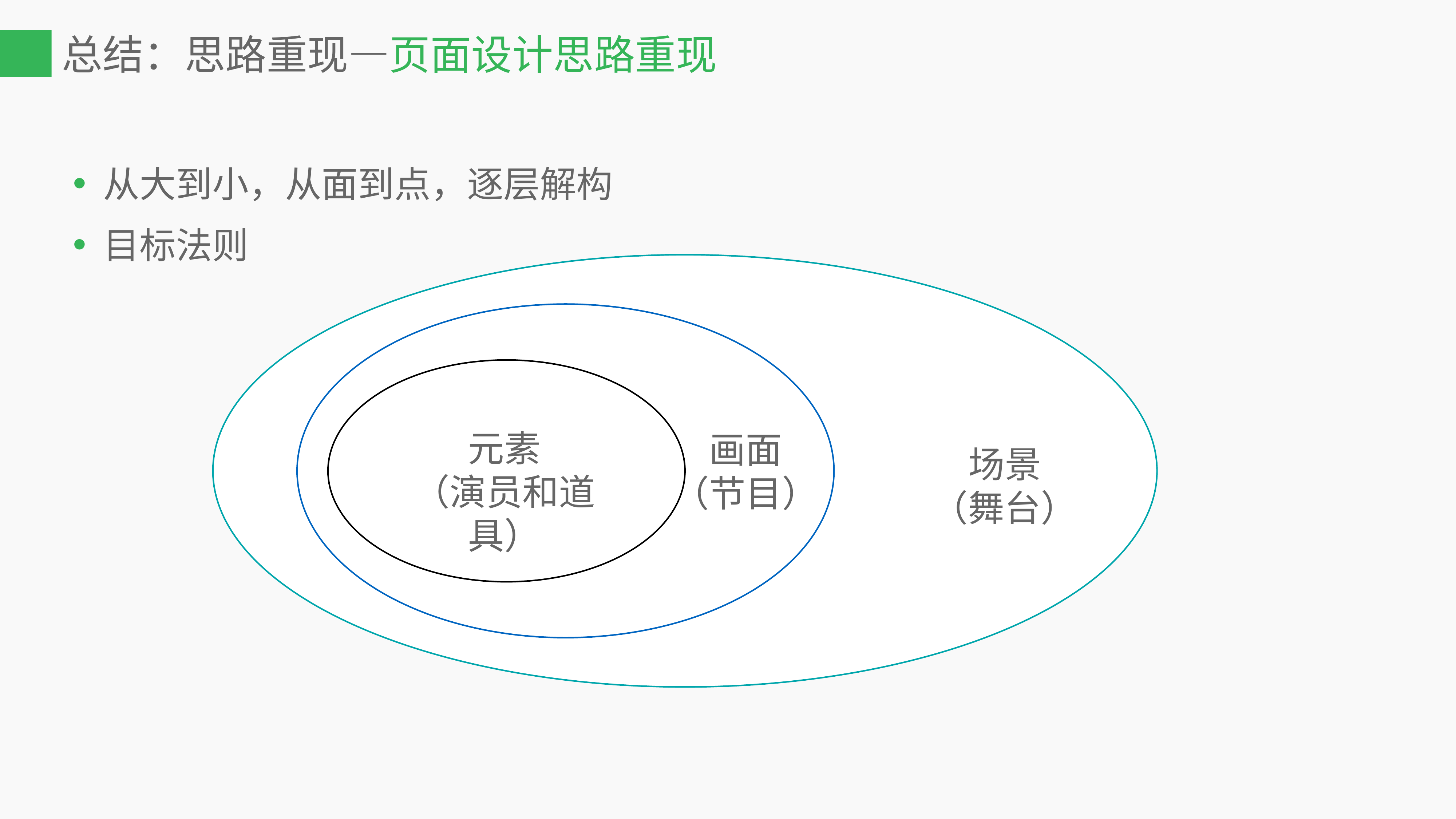

# 总结：思路重现—页面设计思路重现
从大到小，从面到点，逐层解构
目标法则

场景
（舞台）

画面
（节目）

元素
（演员和道具）